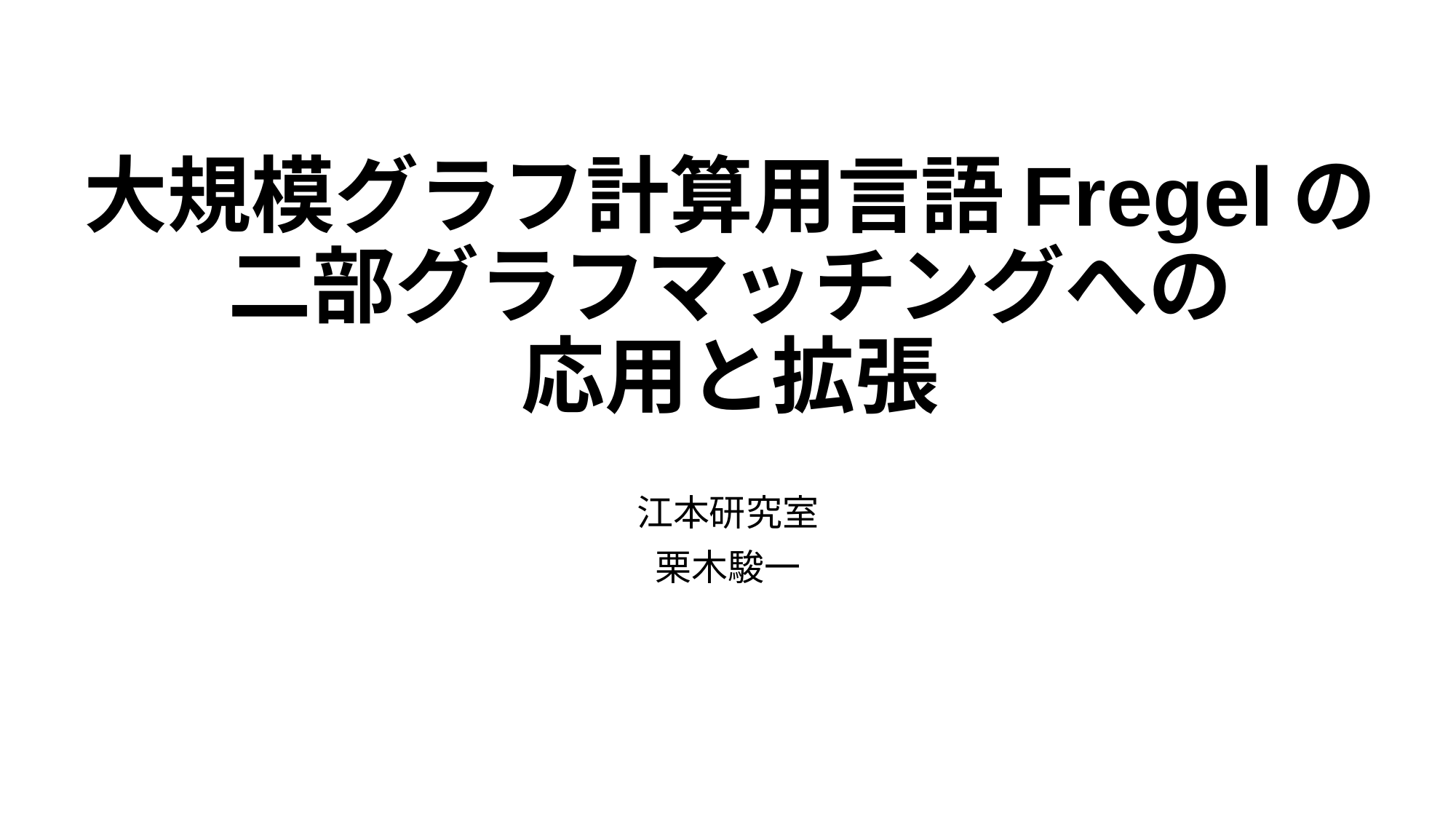

# 大規模グラフ計算用言語Fregelの 二部グラフマッチングへの 応用と拡張

江本研究室
栗木駿一